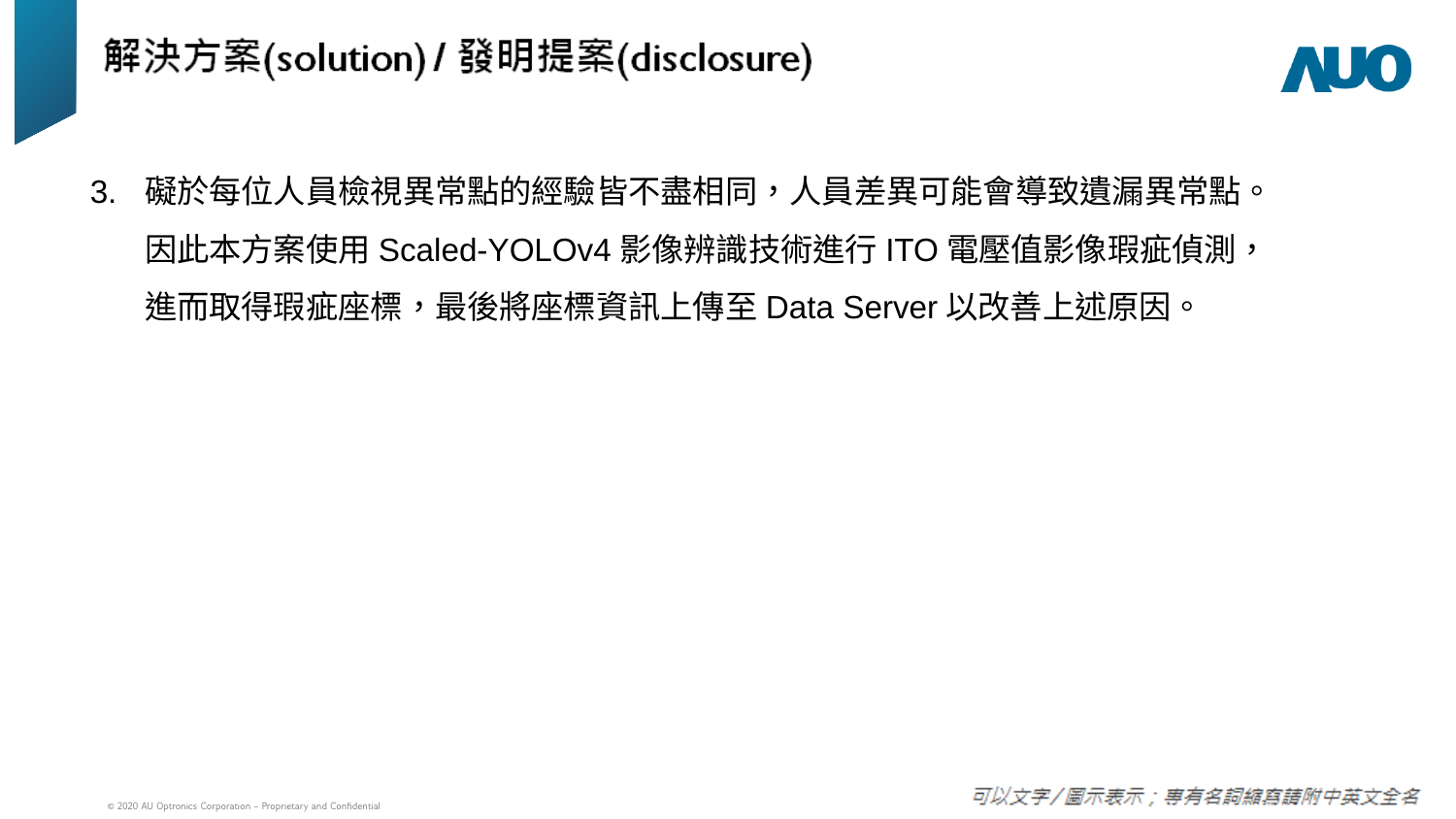

礙於每位人員檢視異常點的經驗皆不盡相同，人員差異可能會導致遺漏異常點。因此本方案使用Scaled-YOLOv4影像辨識技術進行ITO電壓值影像瑕疵偵測，進而取得瑕疵座標，最後將座標資訊上傳至Data Server以改善上述原因。